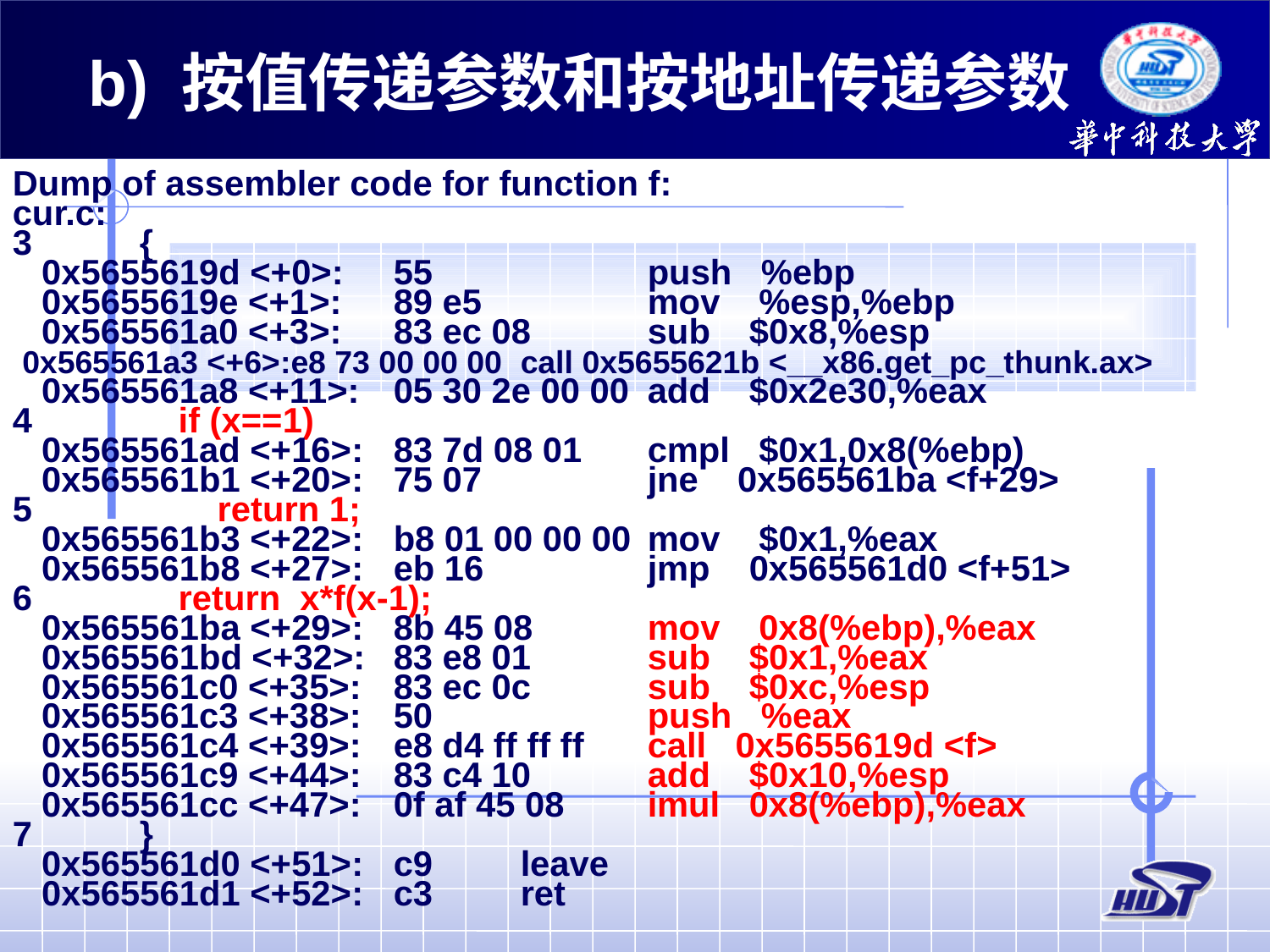

b) 按值传递参数和按地址传递参数
Dump of assembler code for function f:
cur.c:
3	{
   0x5655619d <+0>:	55		push   %ebp
   0x5655619e <+1>:	89 e5		mov    %esp,%ebp
   0x565561a0 <+3>:	83 ec 08	sub    $0x8,%esp
 0x565561a3 <+6>:e8 73 00 00 00	call 0x5655621b <__x86.get_pc_thunk.ax>
   0x565561a8 <+11>:	05 30 2e 00 00	add    $0x2e30,%eax
4	    if (x==1)
   0x565561ad <+16>:	83 7d 08 01	cmpl   $0x1,0x8(%ebp)
   0x565561b1 <+20>:	75 07		jne    0x565561ba <f+29>
5	        return 1;
   0x565561b3 <+22>:	b8 01 00 00 00	mov    $0x1,%eax
   0x565561b8 <+27>:	eb 16		jmp    0x565561d0 <f+51>
6	    return  x*f(x-1);
   0x565561ba <+29>:	8b 45 08	mov    0x8(%ebp),%eax
   0x565561bd <+32>:	83 e8 01	sub    $0x1,%eax
   0x565561c0 <+35>:	83 ec 0c	sub    $0xc,%esp
   0x565561c3 <+38>:	50		push   %eax
   0x565561c4 <+39>:	e8 d4 ff ff ff	call   0x5655619d <f>
   0x565561c9 <+44>:	83 c4 10	add    $0x10,%esp
   0x565561cc <+47>:	0f af 45 08	imul   0x8(%ebp),%eax
7	}
   0x565561d0 <+51>:	c9	leave
   0x565561d1 <+52>:	c3	ret